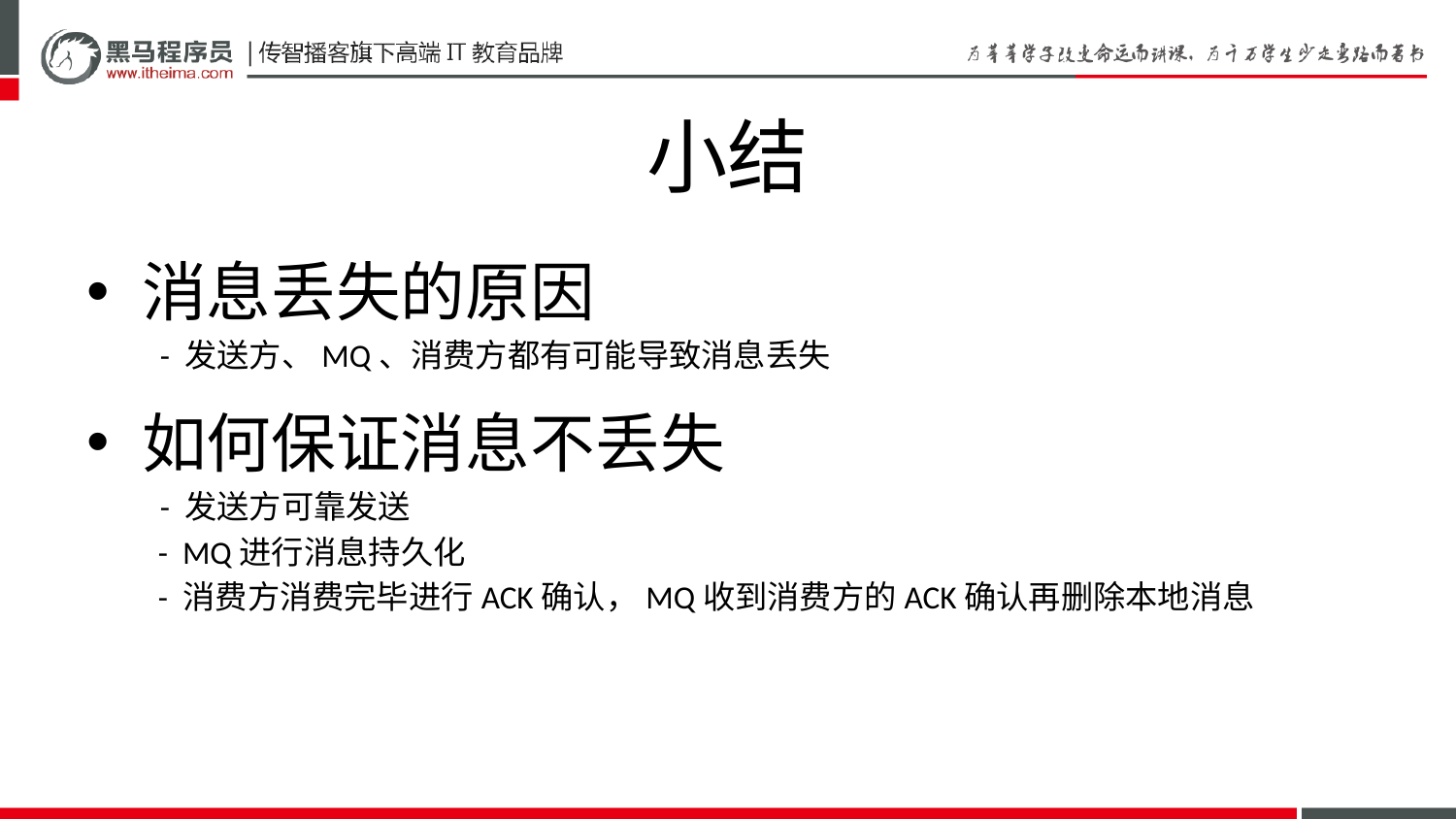

小结
消息丢失的原因
- 发送方、MQ、消费方都有可能导致消息丢失
如何保证消息不丢失
 	- 发送方可靠发送
      -  MQ进行消息持久化
      - 消费方消费完毕进行ACK确认，MQ收到消费方的ACK确认再删除本地消息